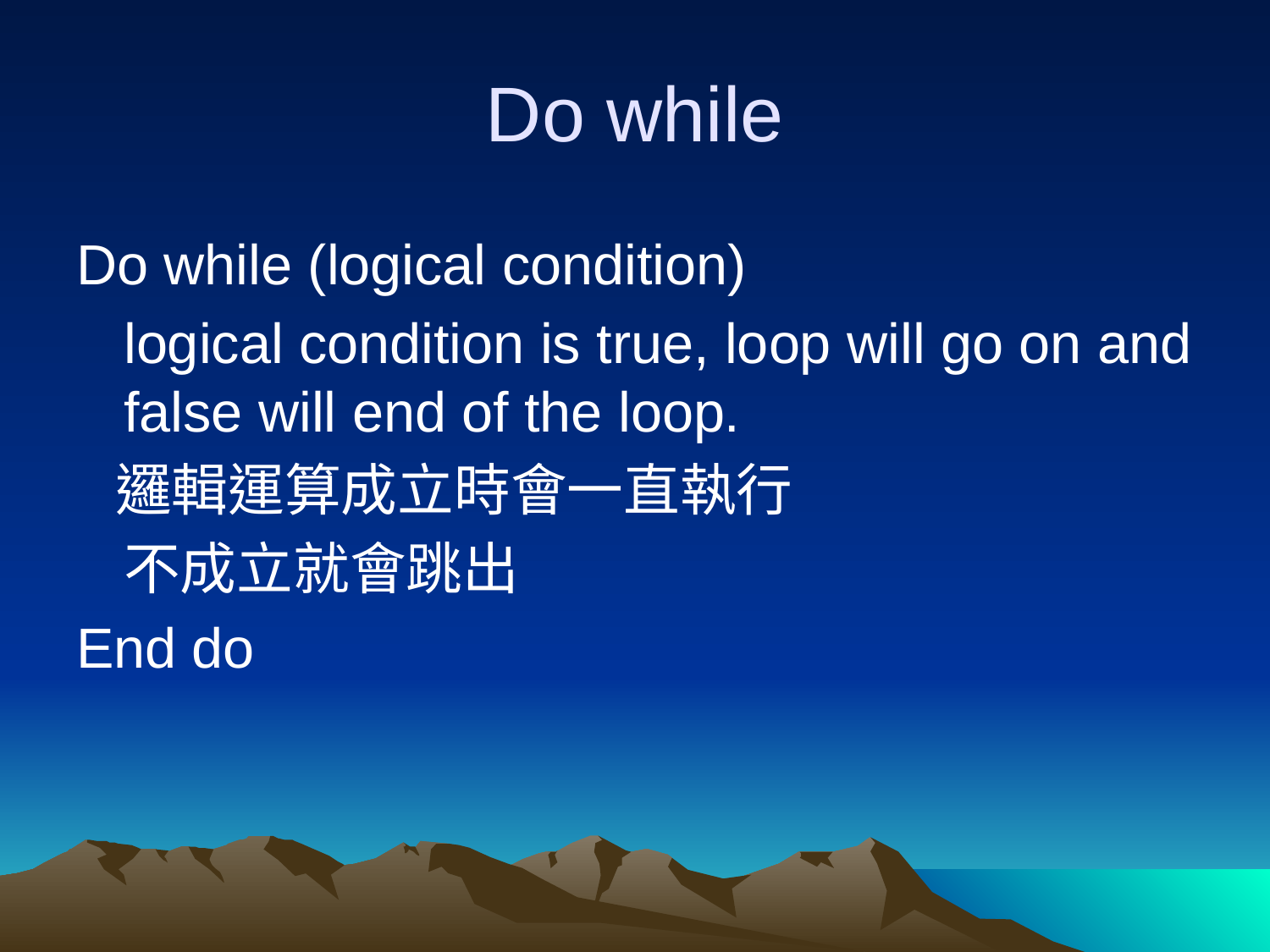

# Do while
Do while (logical condition)
	logical condition is true, loop will go on and false will end of the loop.
  邏輯運算成立時會一直執行
	不成立就會跳出
End do